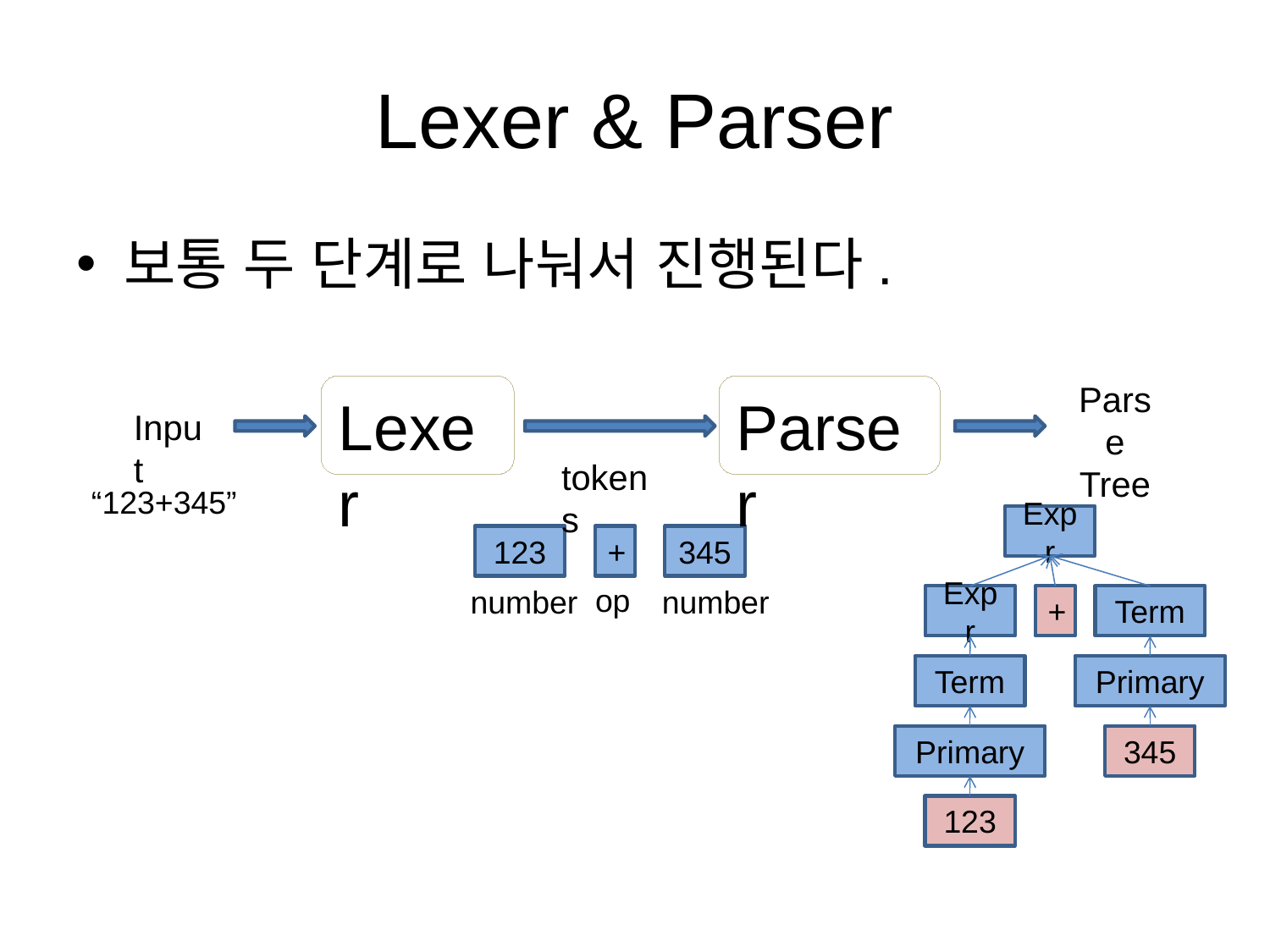

# Lexer & Parser
보통 두 단계로 나눠서 진행된다.
Parse
Tree
Lexer
Parser
Input

tokens
“123+345”
Expr
123
+
345
op
number
number
Expr
+
Term
Term
Primary
Primary
345
123